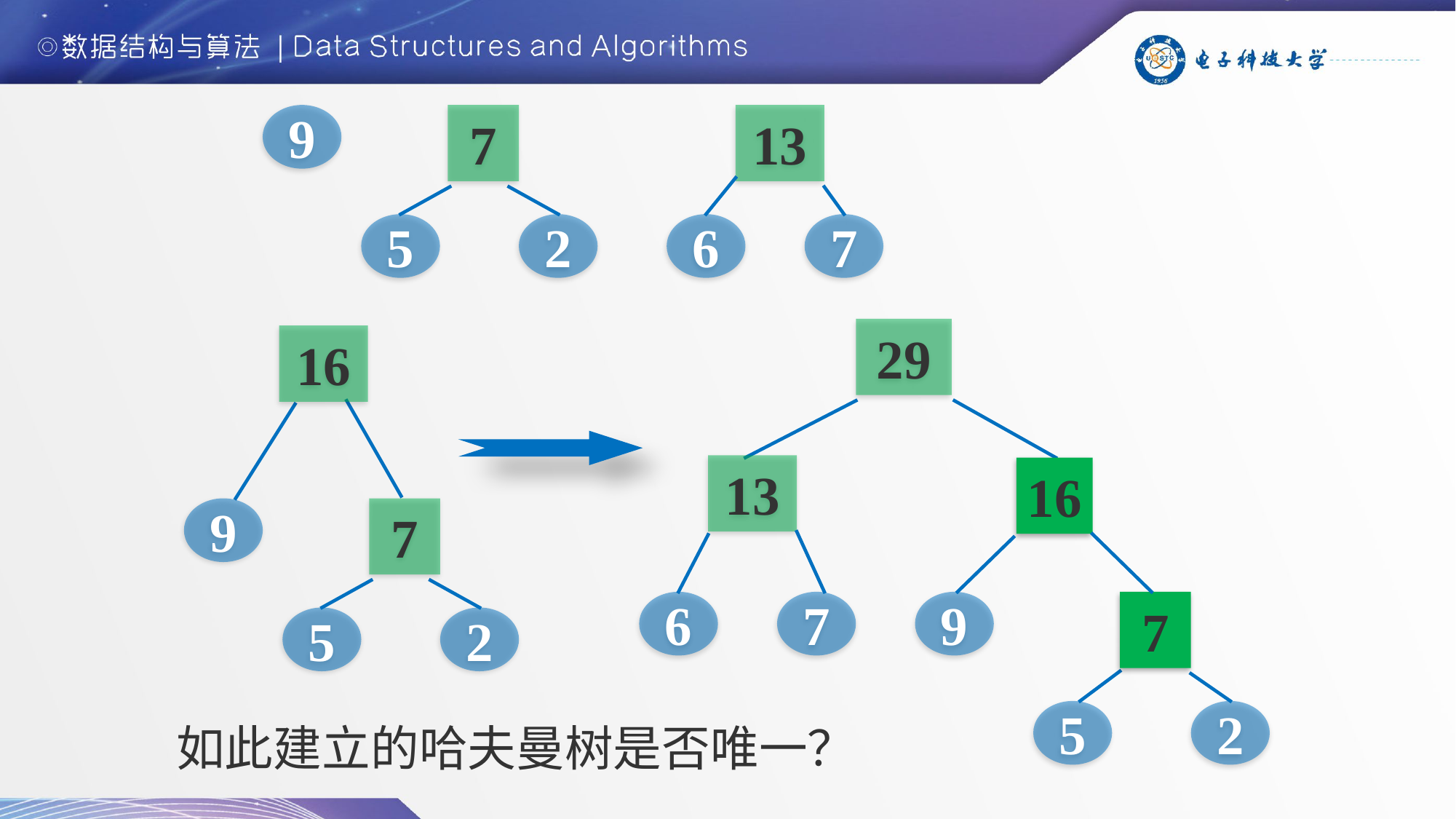

9
7

5
2
13

6
7
29
16

13

6
7
16

9
7

5
2
9
7

5
2
如此建立的哈夫曼树是否唯一？